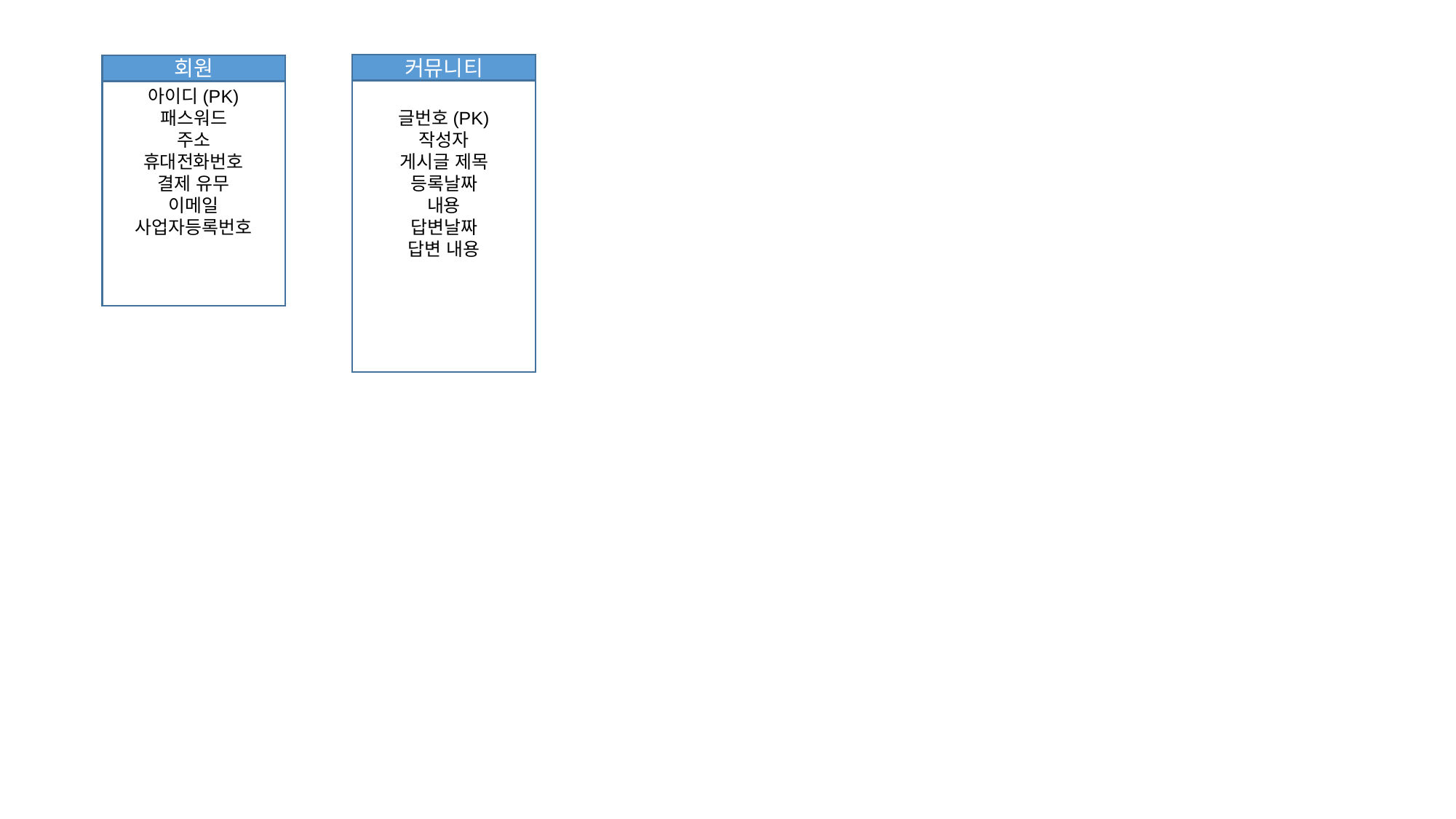

커뮤니티
회원
글번호(PK)
작성자
게시글 제목
등록날짜
내용
답변날짜
답변 내용

아이디(PK)
패스워드
주소
휴대전화번호
결제 유무
이메일
사업자등록번호